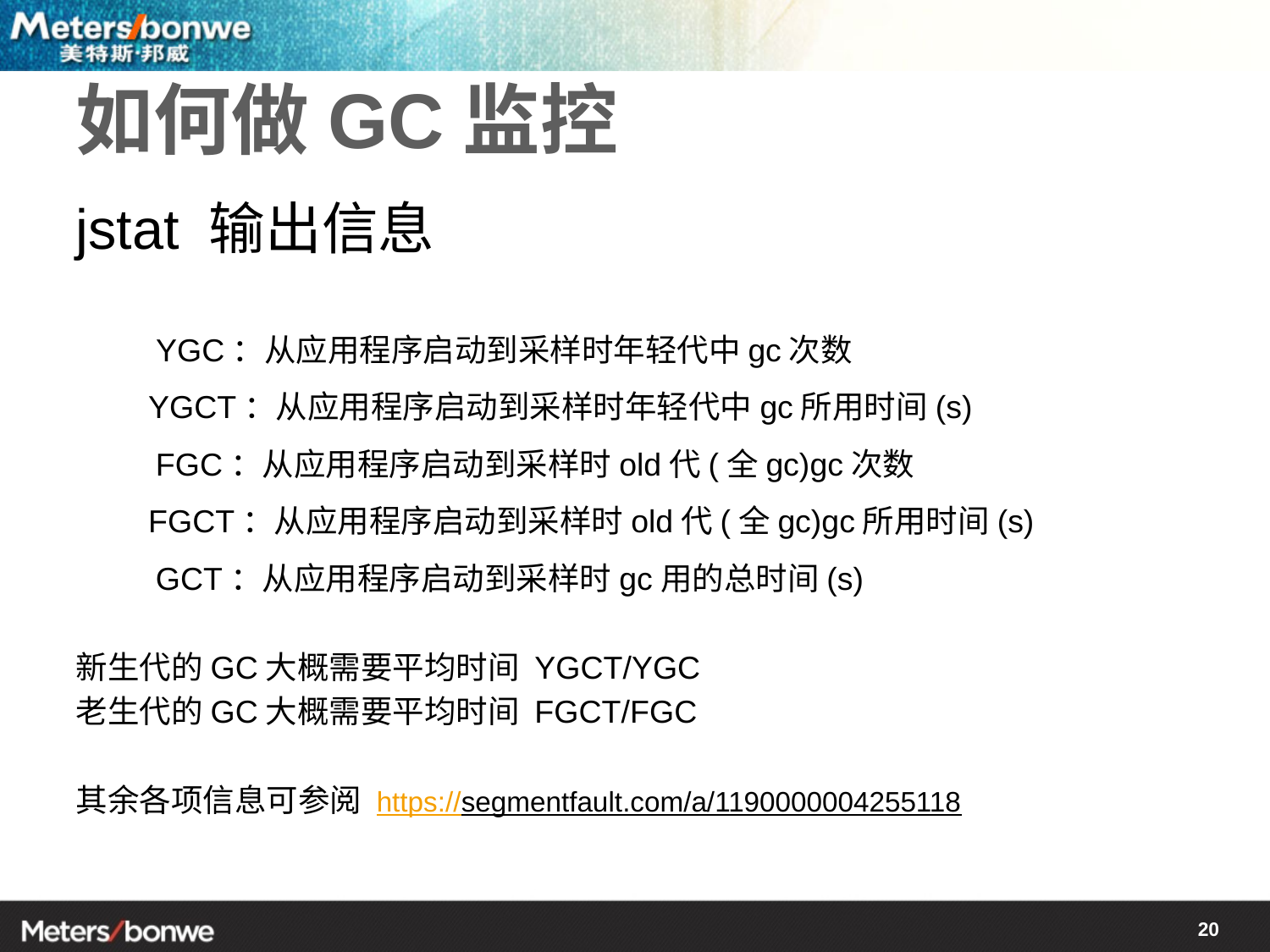

# 如何做GC监控
jstat 输出信息

         YGC：从应用程序启动到采样时年轻代中gc次数 
         YGCT：从应用程序启动到采样时年轻代中gc所用时间(s) 
         FGC：从应用程序启动到采样时old代(全gc)gc次数 
         FGCT：从应用程序启动到采样时old代(全gc)gc所用时间(s) 
         GCT：从应用程序启动到采样时gc用的总时间(s)

新生代的GC大概需要平均时间 YGCT/YGC
老生代的GC大概需要平均时间 FGCT/FGC

其余各项信息可参阅 https://segmentfault.com/a/1190000004255118